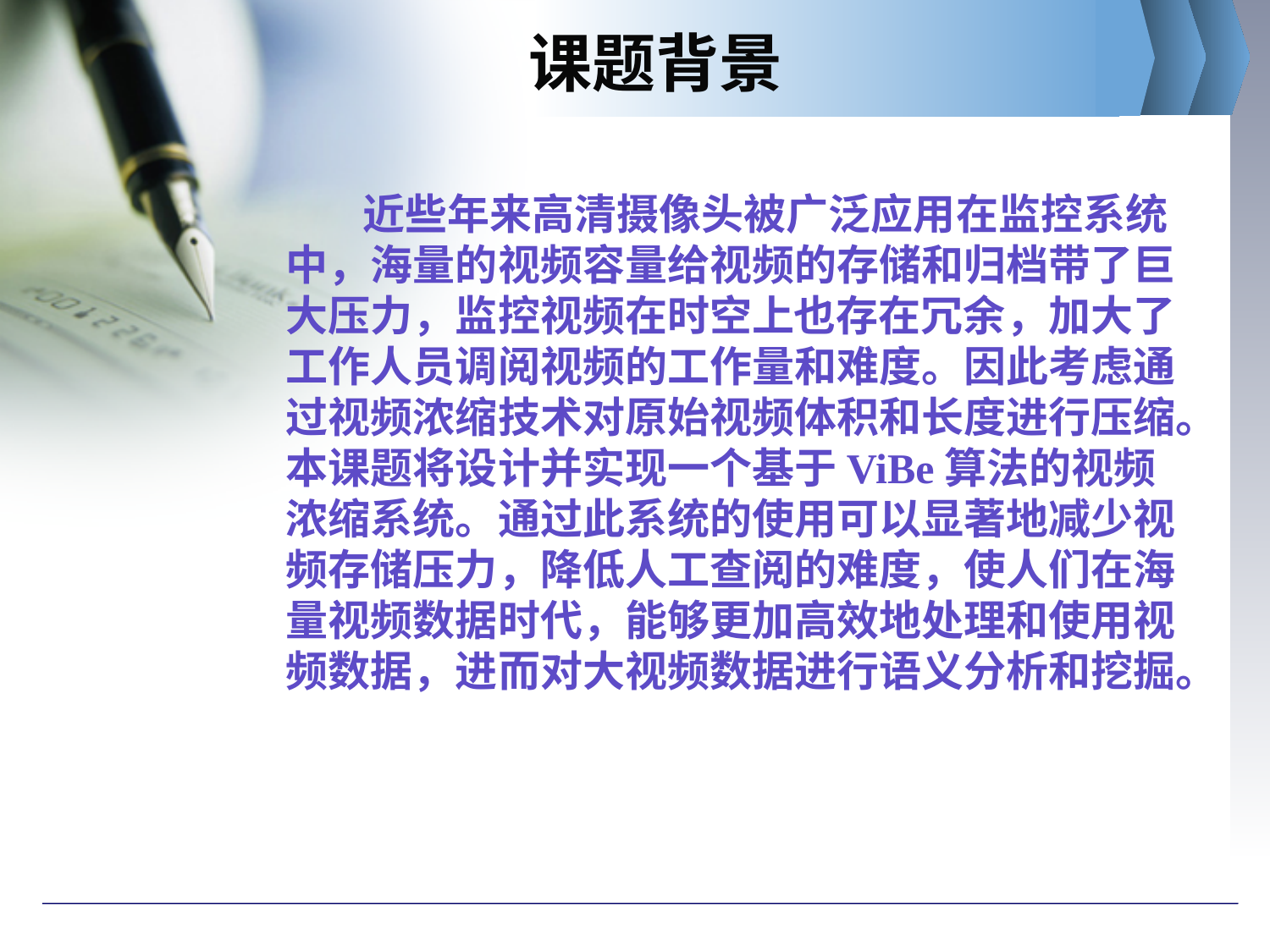

# 课题背景
       近些年来高清摄像头被广泛应用在监控系统中，海量的视频容量给视频的存储和归档带了巨大压力，监控视频在时空上也存在冗余，加大了工作人员调阅视频的工作量和难度。因此考虑通过视频浓缩技术对原始视频体积和长度进行压缩。本课题将设计并实现一个基于ViBe算法的视频浓缩系统。通过此系统的使用可以显著地减少视频存储压力，降低人工查阅的难度，使人们在海量视频数据时代，能够更加高效地处理和使用视频数据，进而对大视频数据进行语义分析和挖掘。